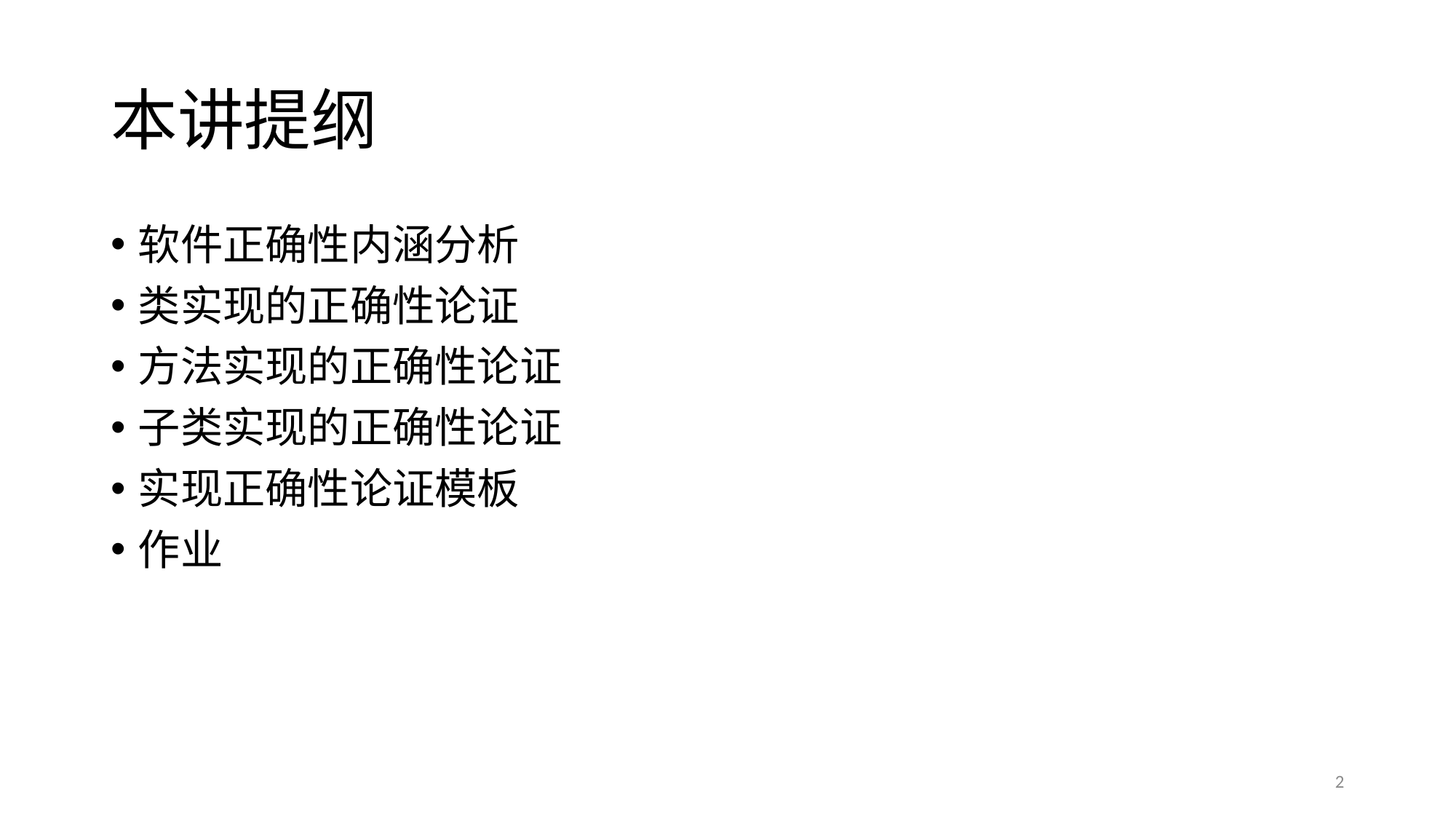

# 本讲提纲
软件正确性内涵分析
类实现的正确性论证
方法实现的正确性论证
子类实现的正确性论证
实现正确性论证模板
作业
2